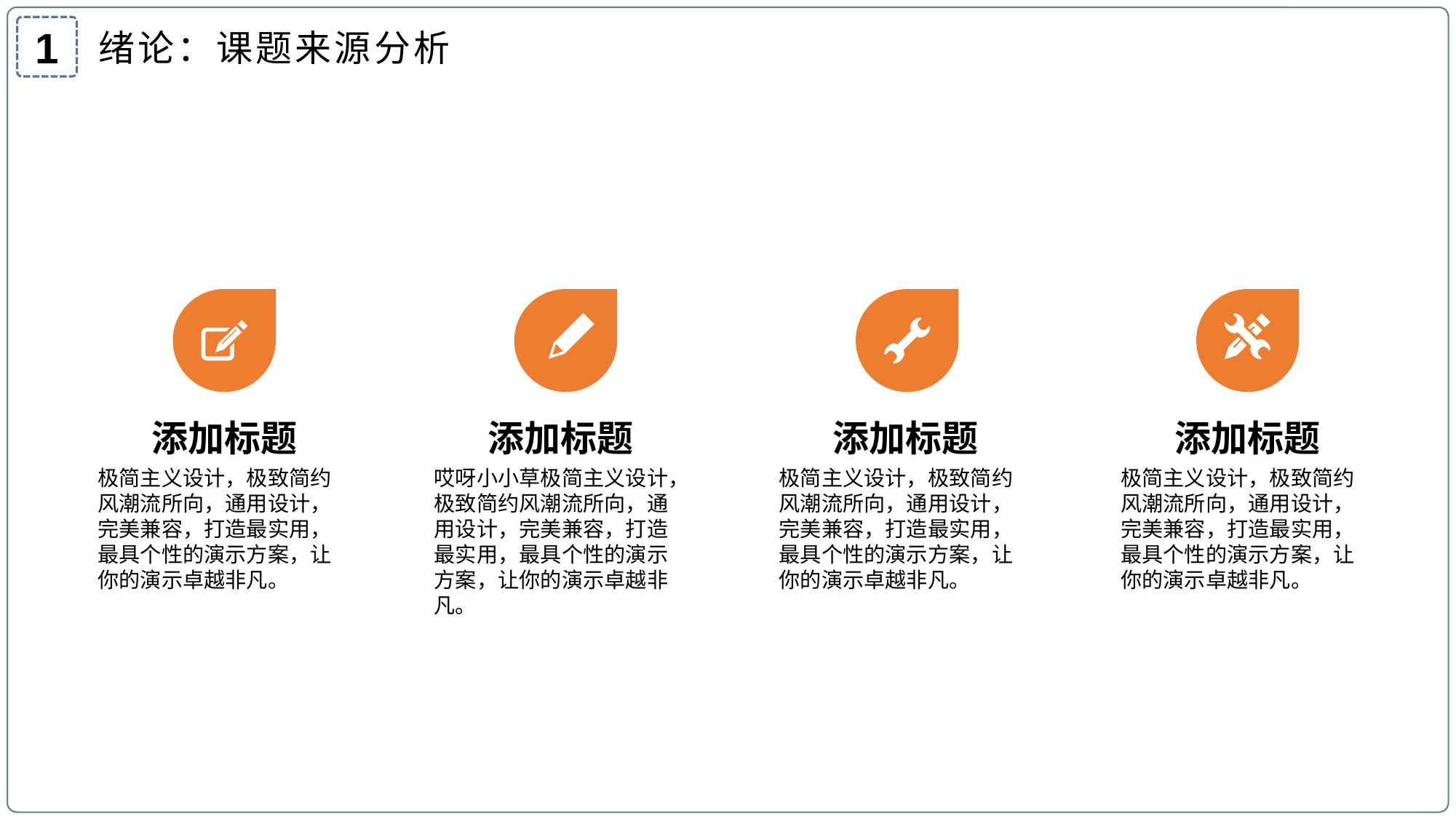

1
绪论：课题来源分析

添加标题
添加标题
添加标题
添加标题
极简主义设计，极致简约风潮流所向，通用设计，完美兼容，打造最实用，最具个性的演示方案，让你的演示卓越非凡。
哎呀小小草极简主义设计，极致简约风潮流所向，通用设计，完美兼容，打造最实用，最具个性的演示方案，让你的演示卓越非凡。
极简主义设计，极致简约风潮流所向，通用设计，完美兼容，打造最实用，最具个性的演示方案，让你的演示卓越非凡。
极简主义设计，极致简约风潮流所向，通用设计，完美兼容，打造最实用，最具个性的演示方案，让你的演示卓越非凡。